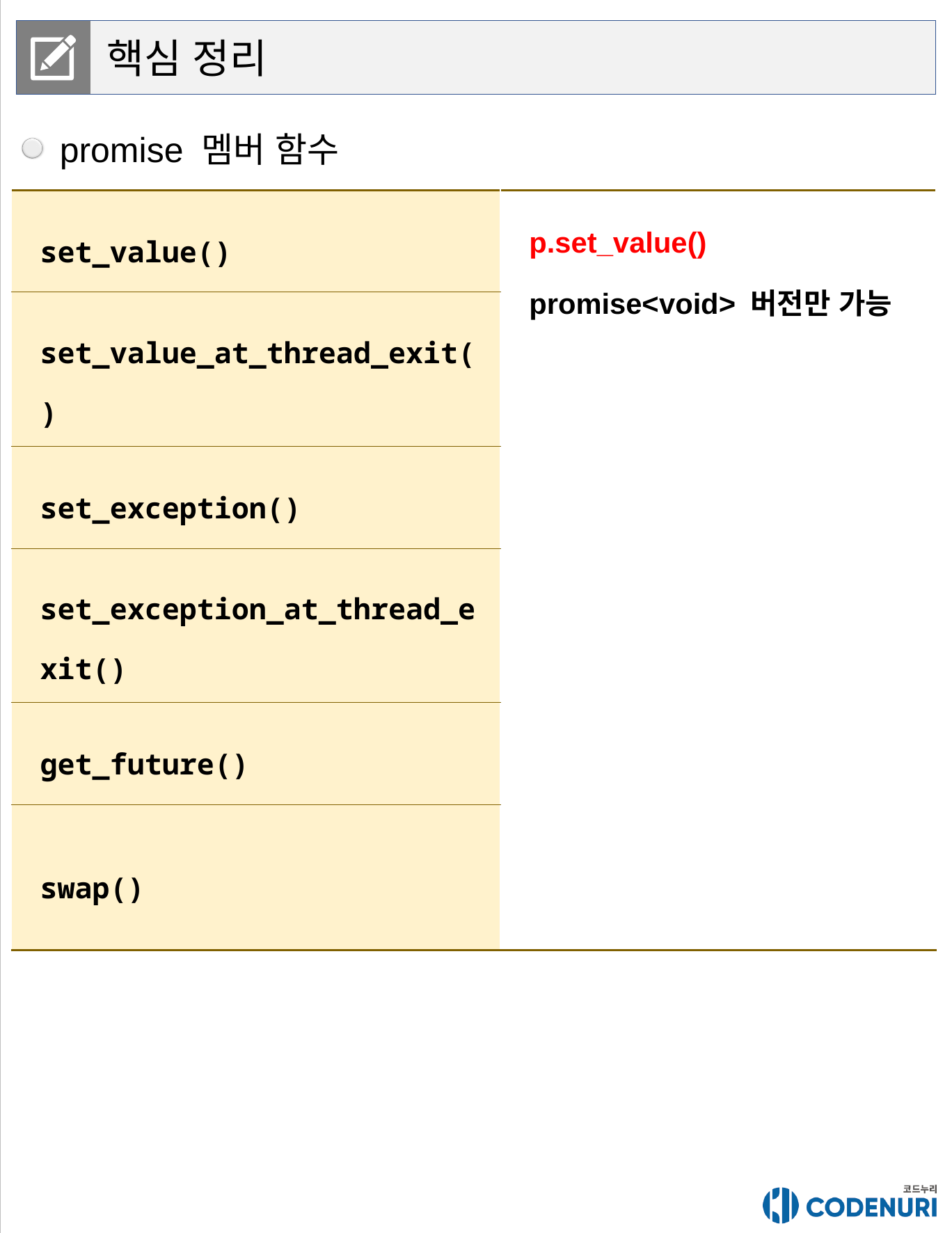

핵심 정리

promise 멤버 함수
| set\_value() | p.set\_value() promise<void> 버전만 가능 |
| --- | --- |
| set\_value\_at\_thread\_exit() |  |
| set\_exception() |  |
| set\_exception\_at\_thread\_exit() |  |
| get\_future() |  |
| swap() |  |